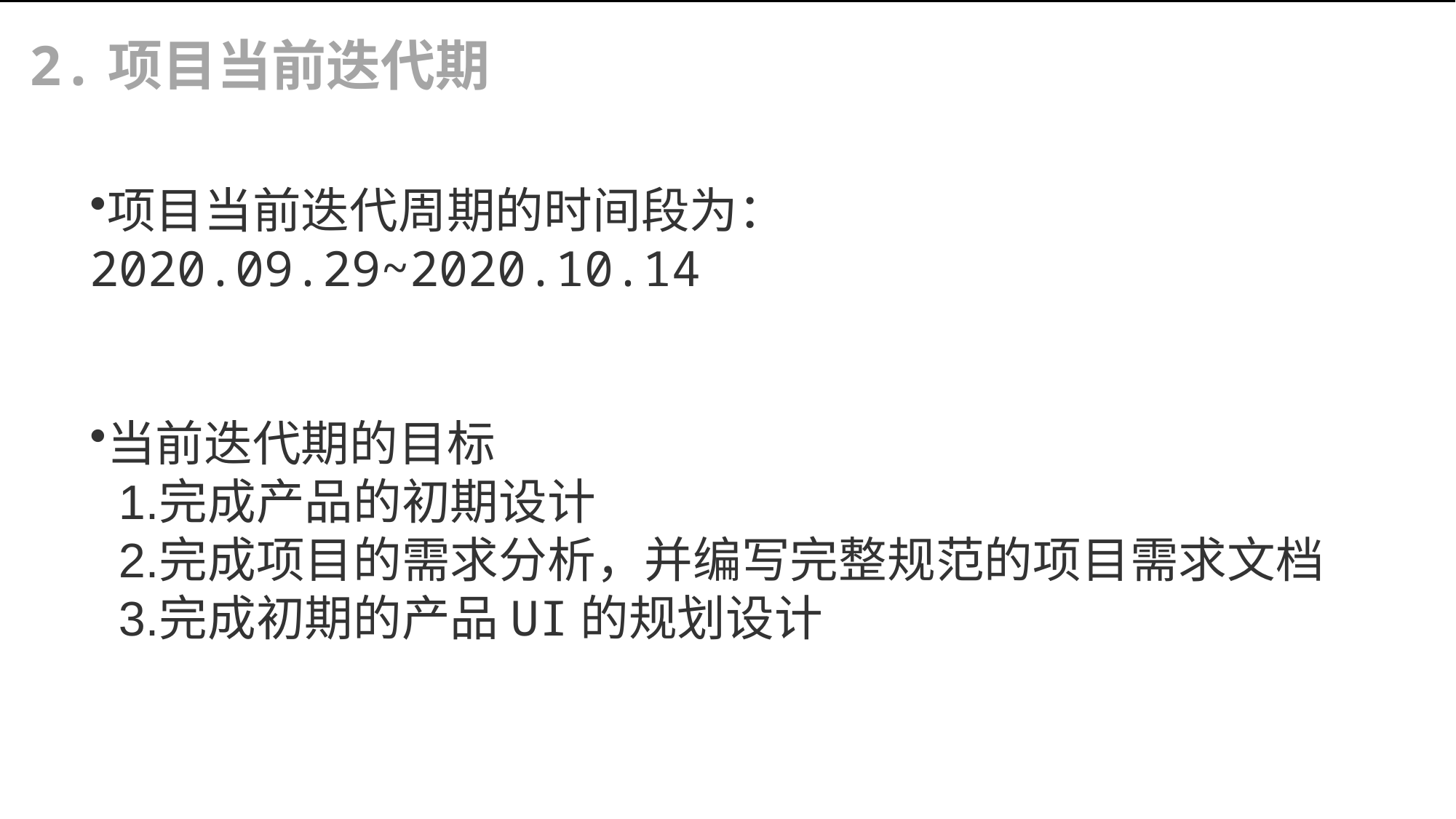

2.项目当前迭代期

项目当前迭代周期的时间段为：2020.09.29~2020.10.14

当前迭代期的目标
完成产品的初期设计
完成项目的需求分析，并编写完整规范的项目需求文档
完成初期的产品UI的规划设计